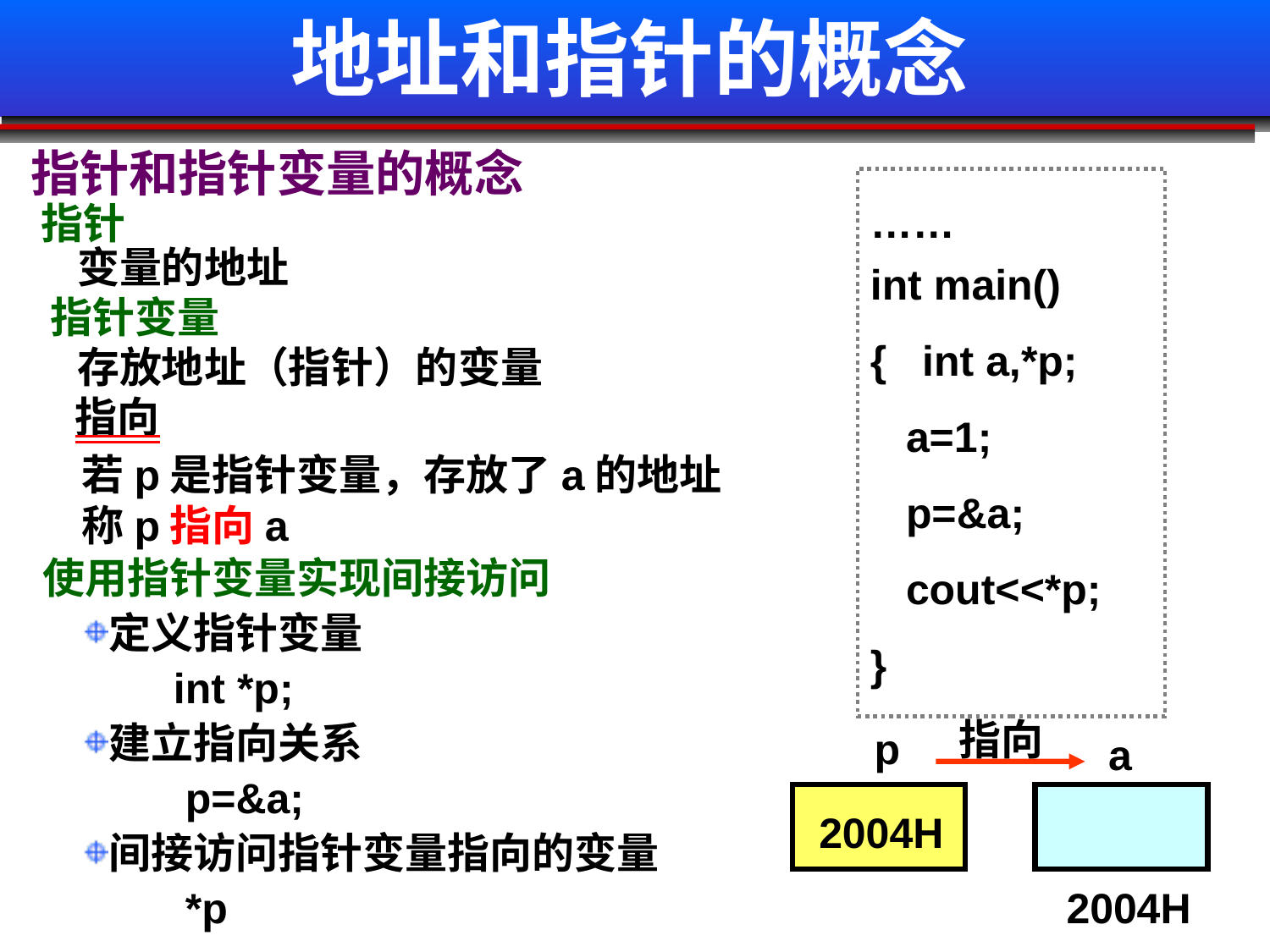

# 地址和指针的概念

 指针和指针变量的概念
……
int main()
{   int a,*p;
   a=1;
   p=&a;
   cout<<*p;
}
指针
 变量的地址
 指针变量
 存放地址（指针）的变量
指向
若p是指针变量，存放了a的地址
称p指向a
使用指针变量实现间接访问
定义指针变量
        int *p;
建立指向关系
         p=&a;
间接访问指针变量指向的变量
         *p
指向
p
a

2004H
2004H